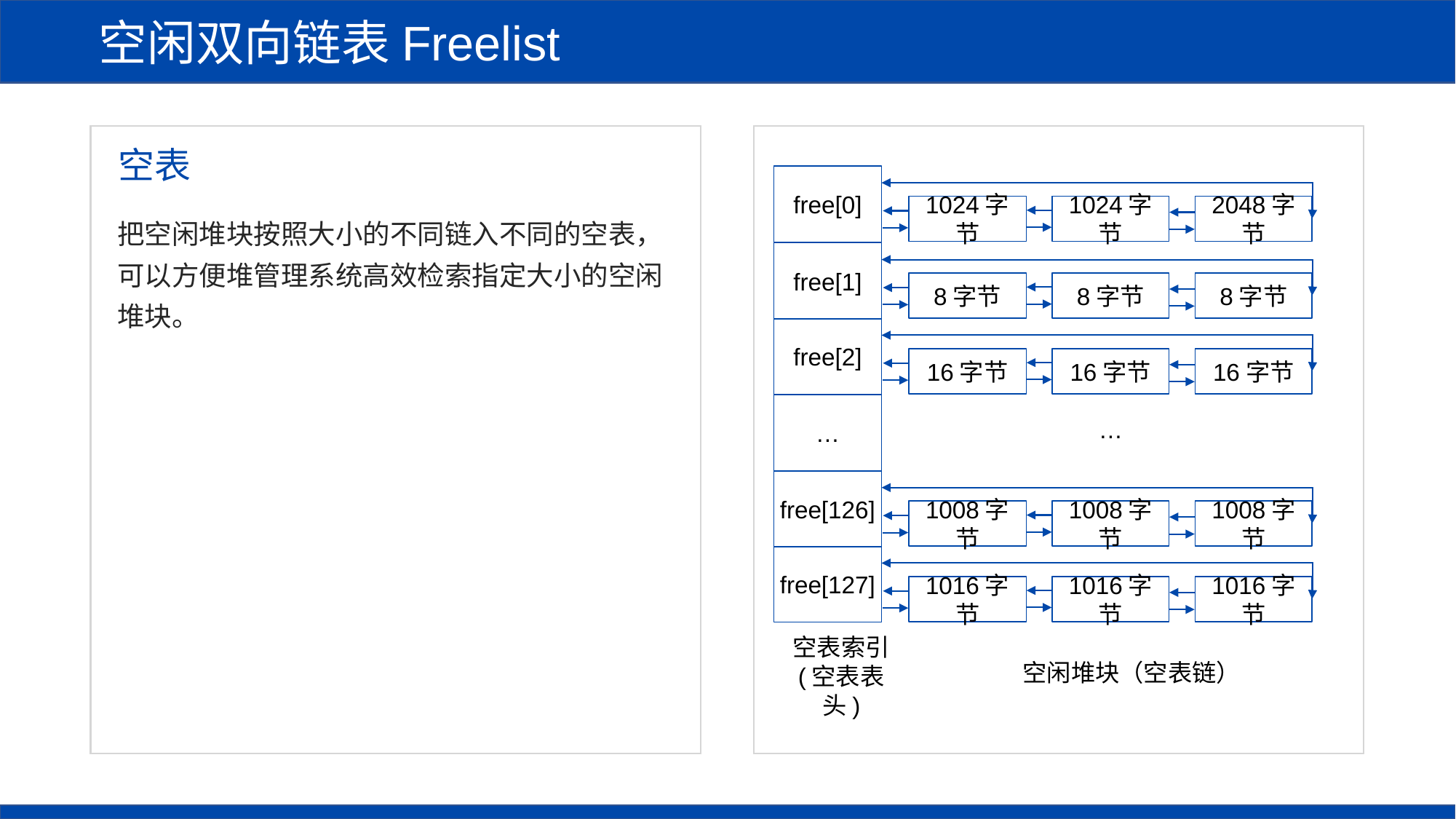

空闲双向链表Freelist

空表
free[0]
1024字节
1024字节
2048字节
把空闲堆块按照大小的不同链入不同的空表，可以方便堆管理系统高效检索指定大小的空闲堆块。

free[1]
8字节
8字节
8字节
free[2]
16字节
16字节
16字节
…
…
free[126]
1008字节
1008字节
1008字节
free[127]
1016字节
1016字节
1016字节
空表索引
(空表表头)
空闲堆块（空表链）